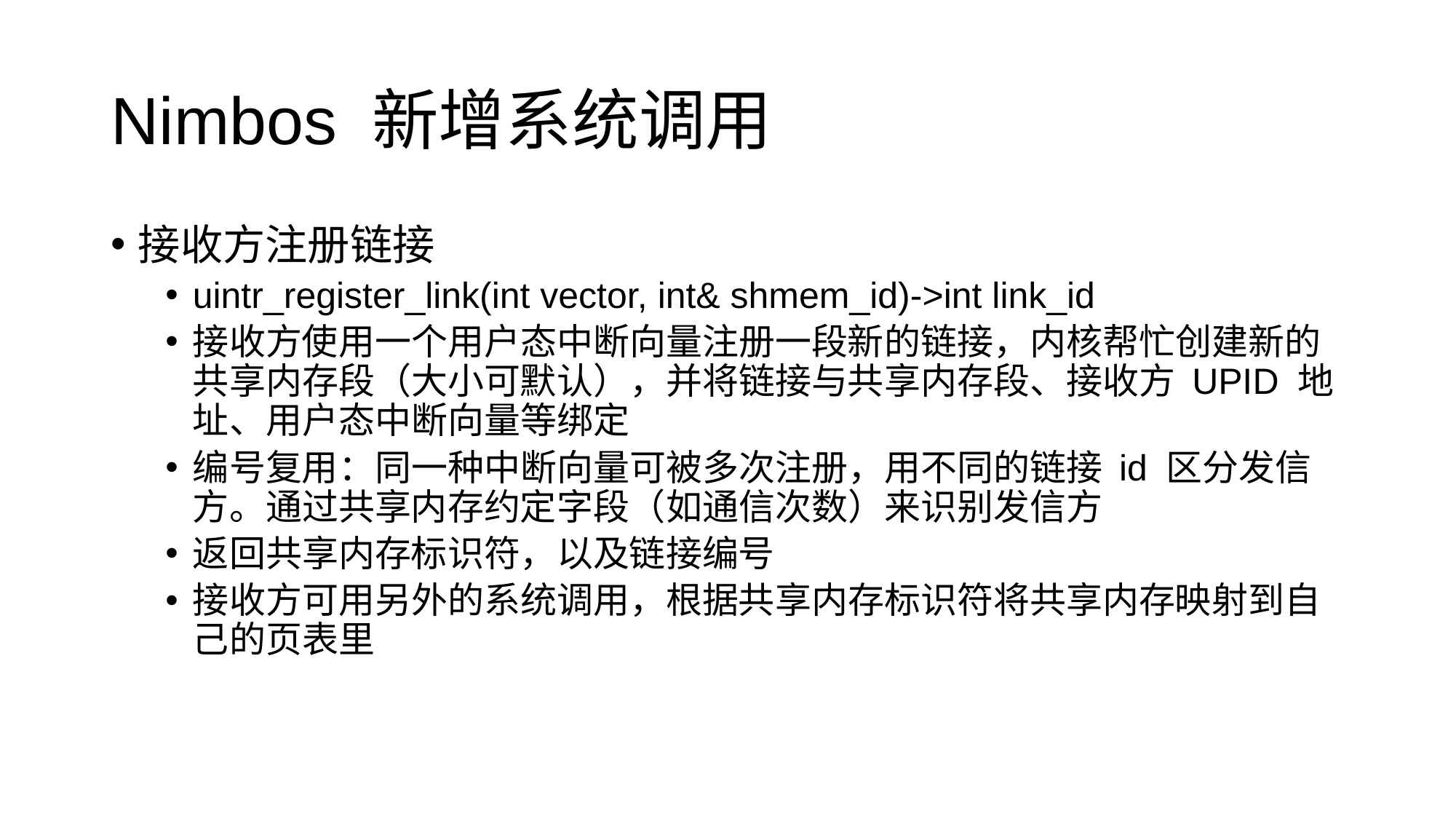

# Nimbos 新增系统调用
接收方注册链接
uintr_register_link(int vector, int& shmem_id)->int link_id
接收方使用一个用户态中断向量注册一段新的链接，内核帮忙创建新的共享内存段（大小可默认），并将链接与共享内存段、接收方 UPID 地址、用户态中断向量等绑定
编号复用：同一种中断向量可被多次注册，用不同的链接 id 区分发信方。通过共享内存约定字段（如通信次数）来识别发信方
返回共享内存标识符，以及链接编号
接收方可用另外的系统调用，根据共享内存标识符将共享内存映射到自己的页表里